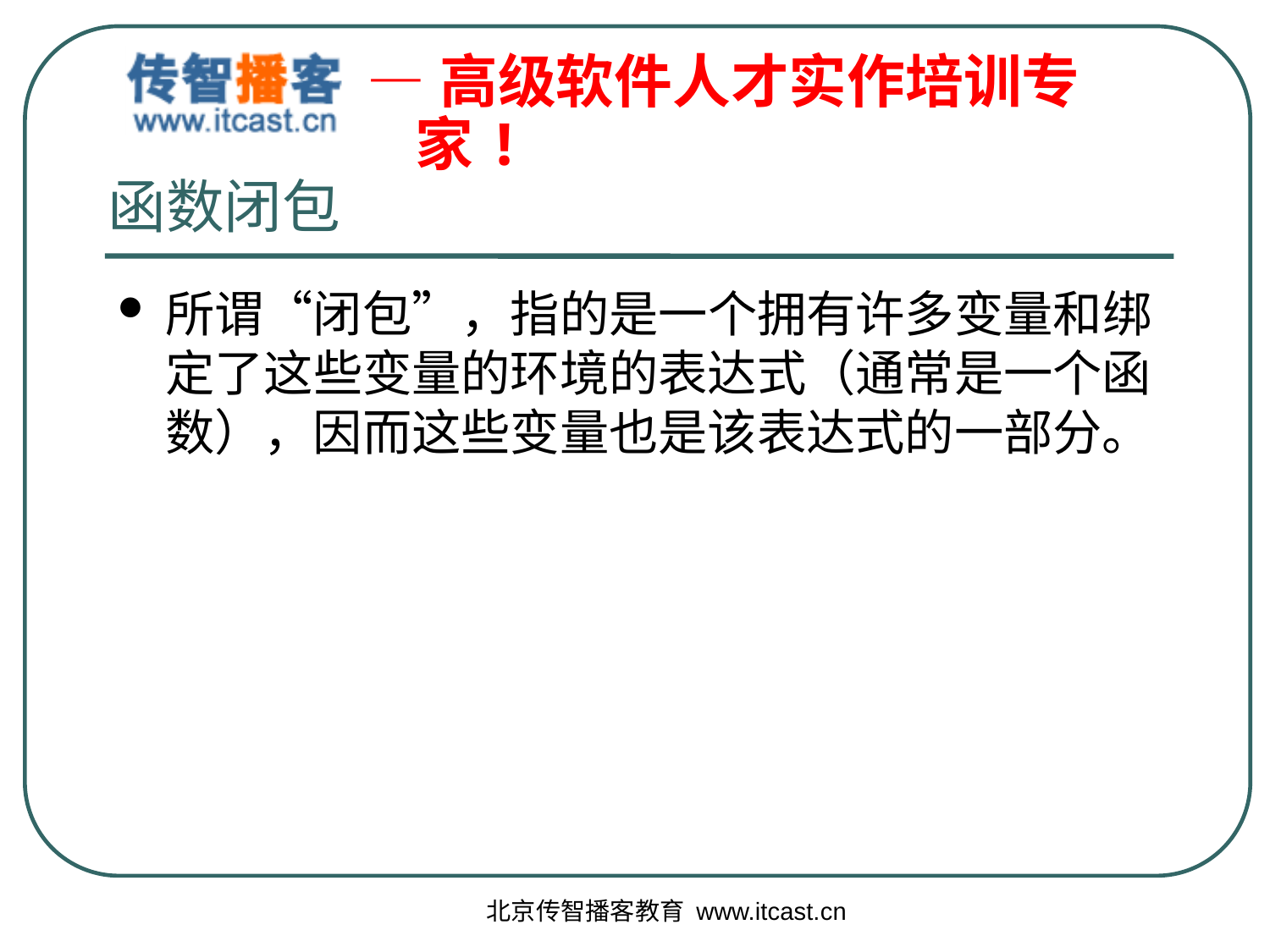

# 函数闭包
所谓“闭包”，指的是一个拥有许多变量和绑定了这些变量的环境的表达式（通常是一个函数），因而这些变量也是该表达式的一部分。
北京传智播客教育 www.itcast.cn